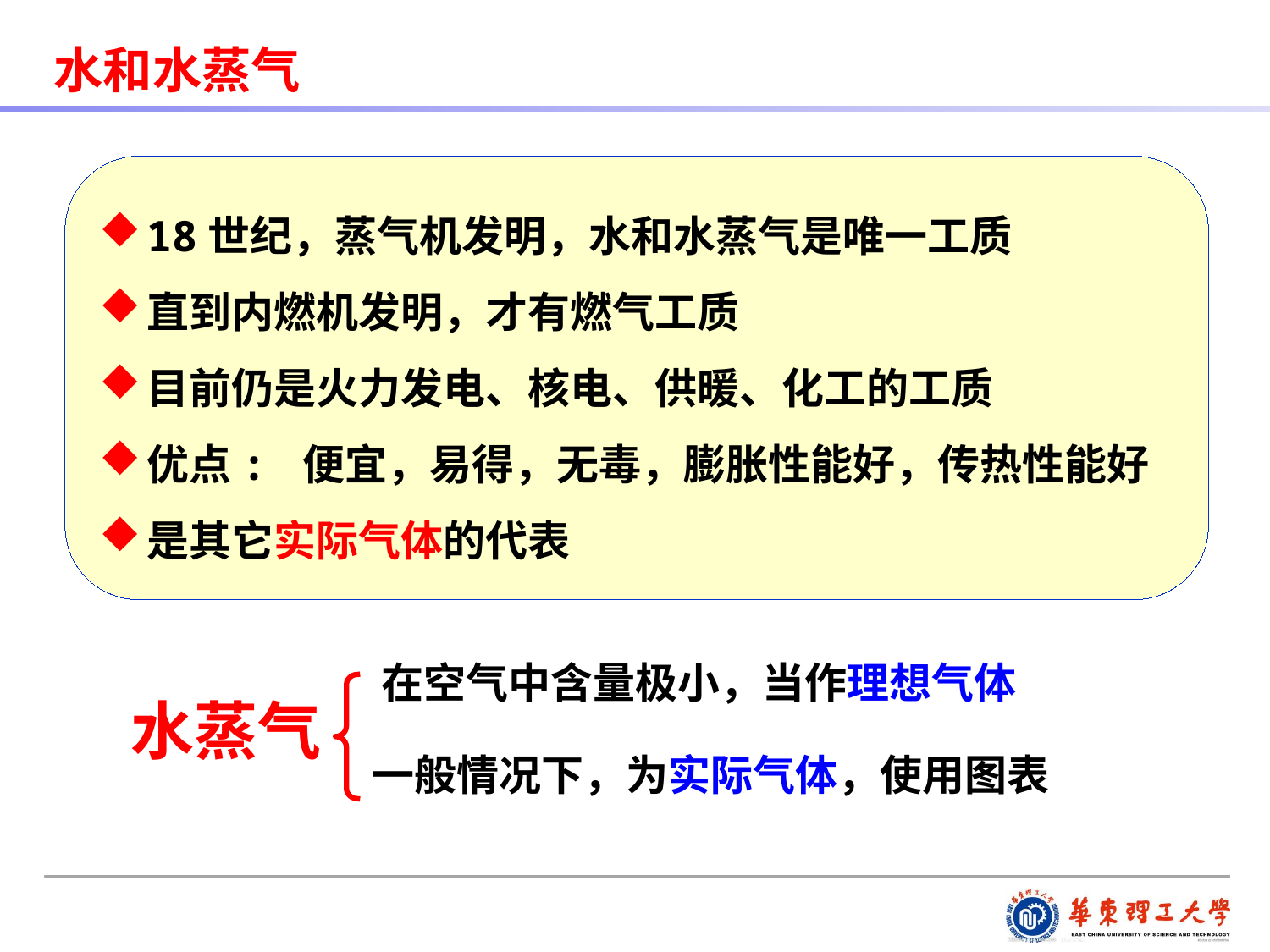

水和水蒸气
18世纪，蒸气机发明，水和水蒸气是唯一工质
直到内燃机发明，才有燃气工质
目前仍是火力发电、核电、供暖、化工的工质
优点: 便宜，易得，无毒，膨胀性能好，传热性能好
是其它实际气体的代表

在空气中含量极小，当作理想气体

水蒸气
一般情况下，为实际气体，使用图表